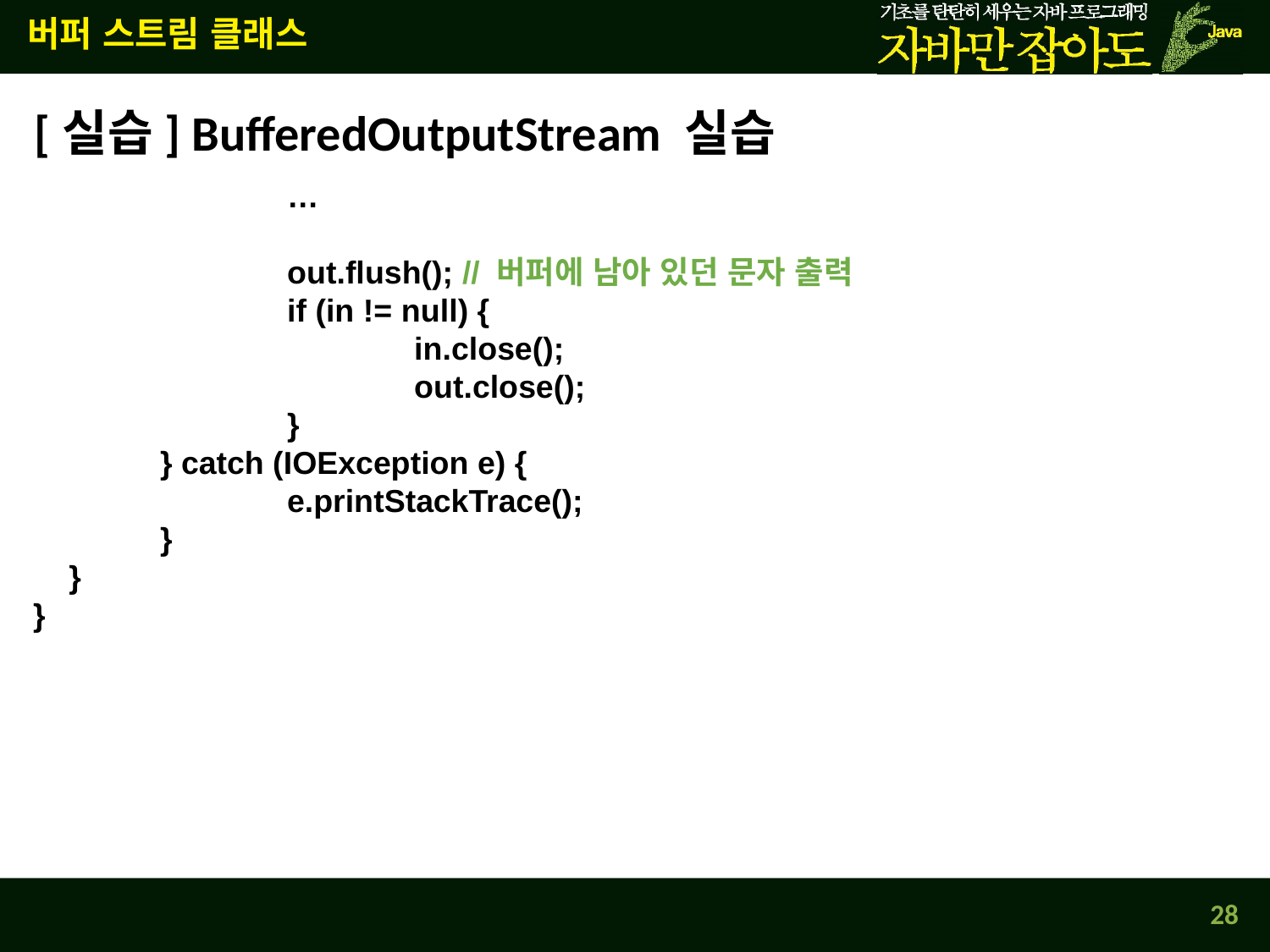

버퍼 스트림 클래스
[실습] BufferedOutputStream 실습
		…

		out.flush(); // 버퍼에 남아 있던 문자 출력
		if (in != null) {
			in.close();
			out.close();
		}
	} catch (IOException e) {
		e.printStackTrace();
	}
    }
}
28